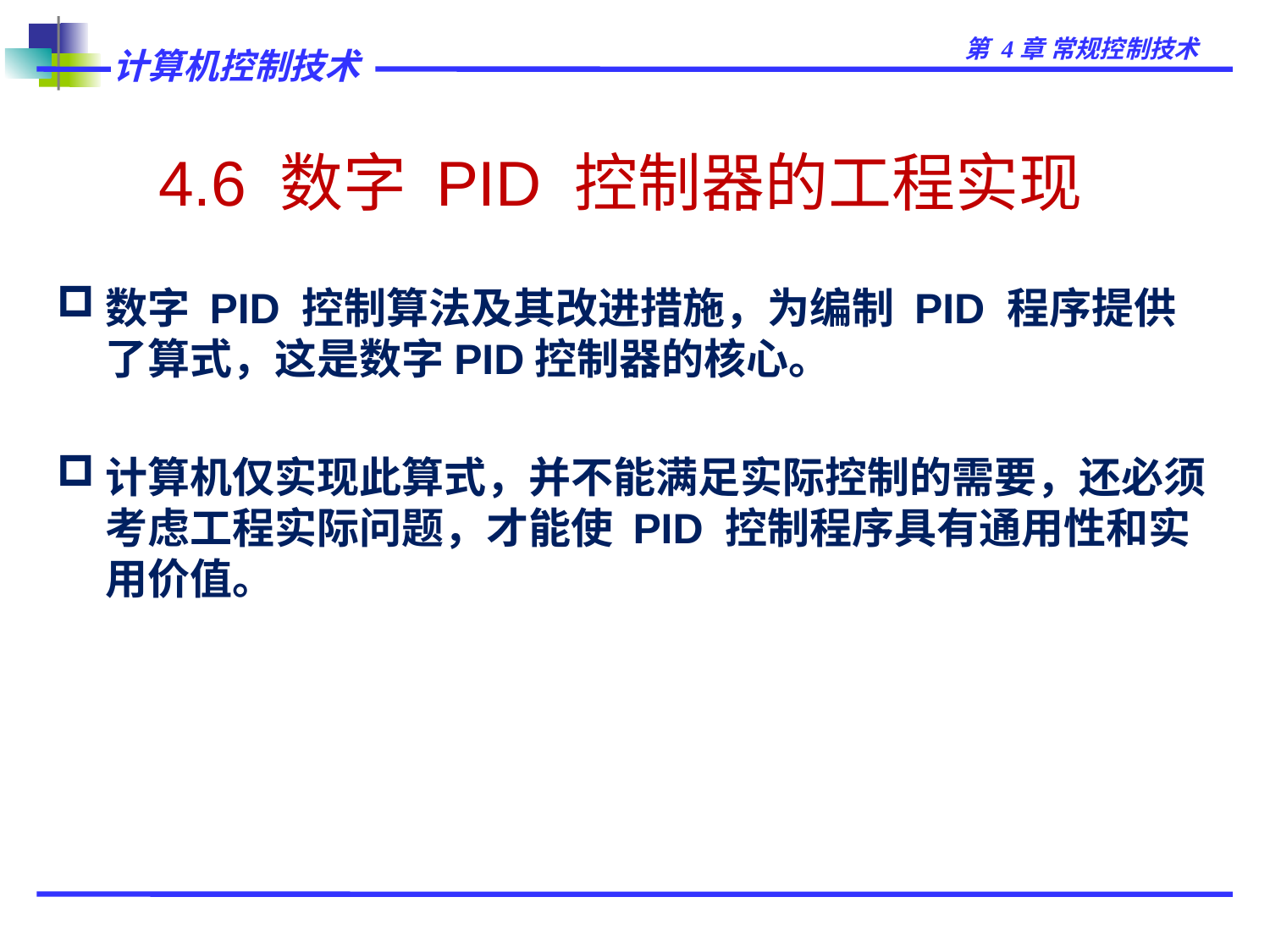

# 4.6 数字 PID 控制器的工程实现
数字 PID 控制算法及其改进措施，为编制 PID 程序提供了算式，这是数字PID控制器的核心。

计算机仅实现此算式，并不能满足实际控制的需要，还必须考虑工程实际问题，才能使 PID 控制程序具有通用性和实用价值。